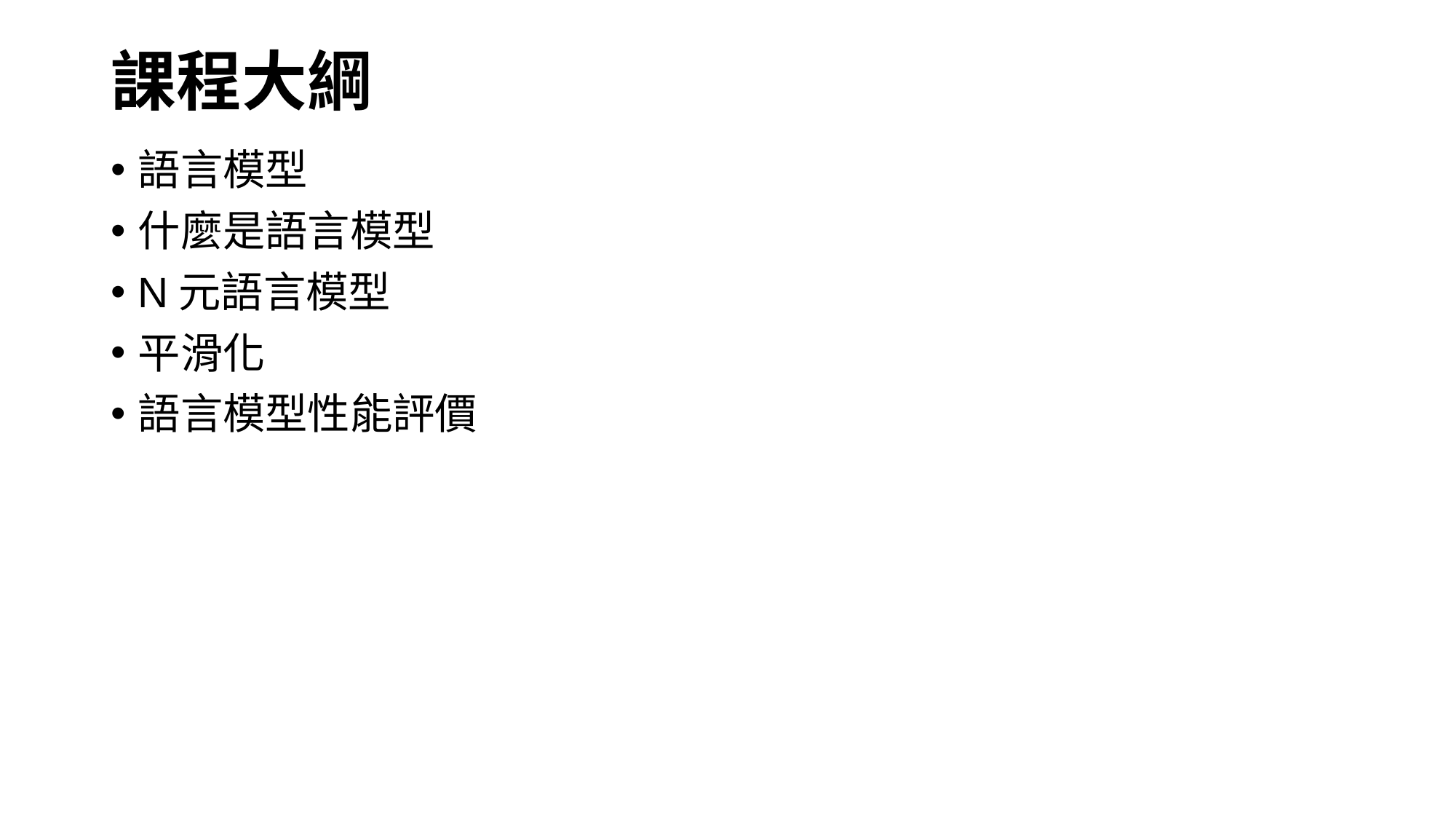

# 課程大綱
語言模型
什麼是語言模型
N元語言模型
平滑化
語言模型性能評價